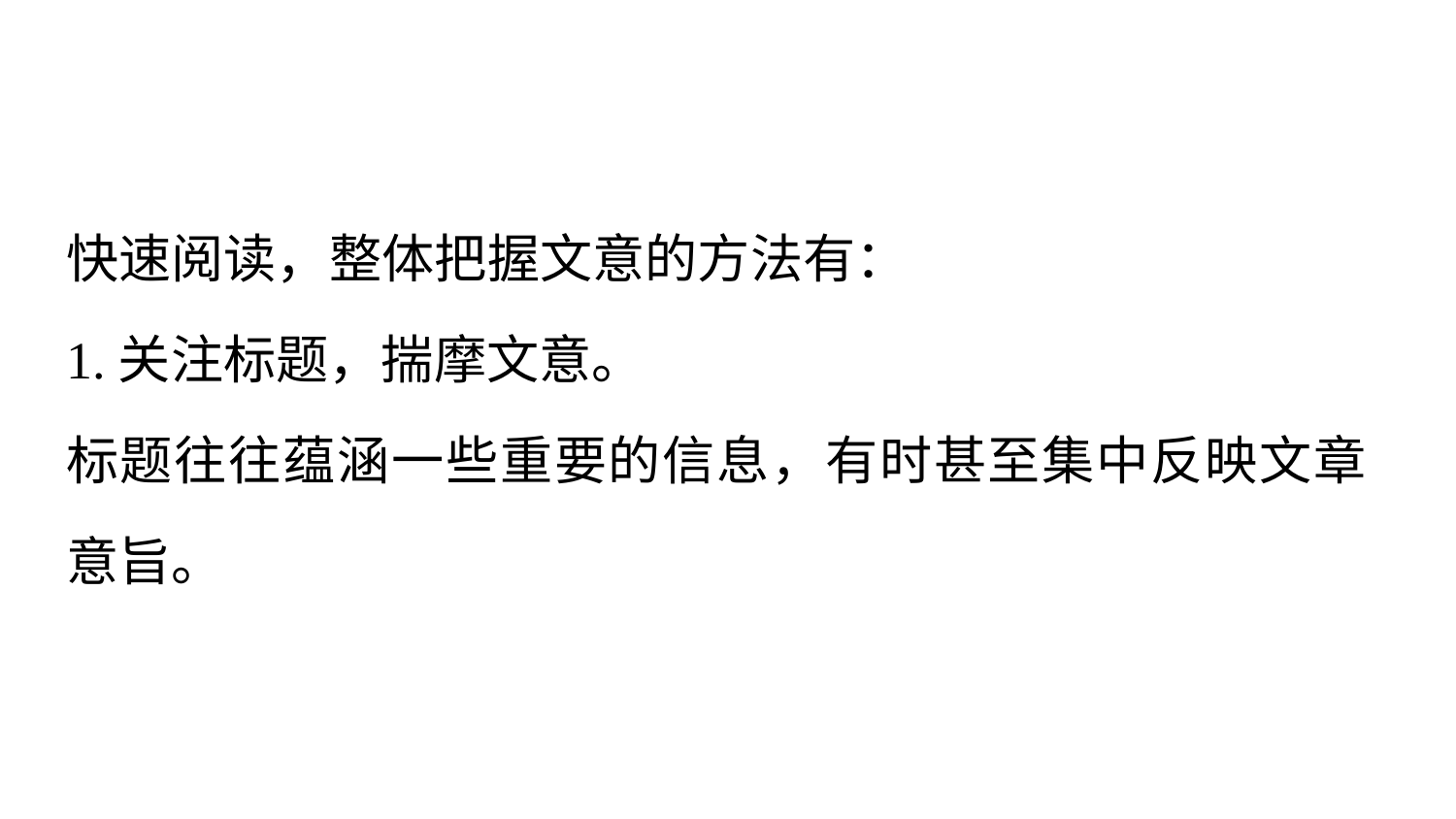

快速阅读，整体把握文意的方法有：
1.关注标题，揣摩文意。
标题往往蕴涵一些重要的信息，有时甚至集中反映文章意旨。